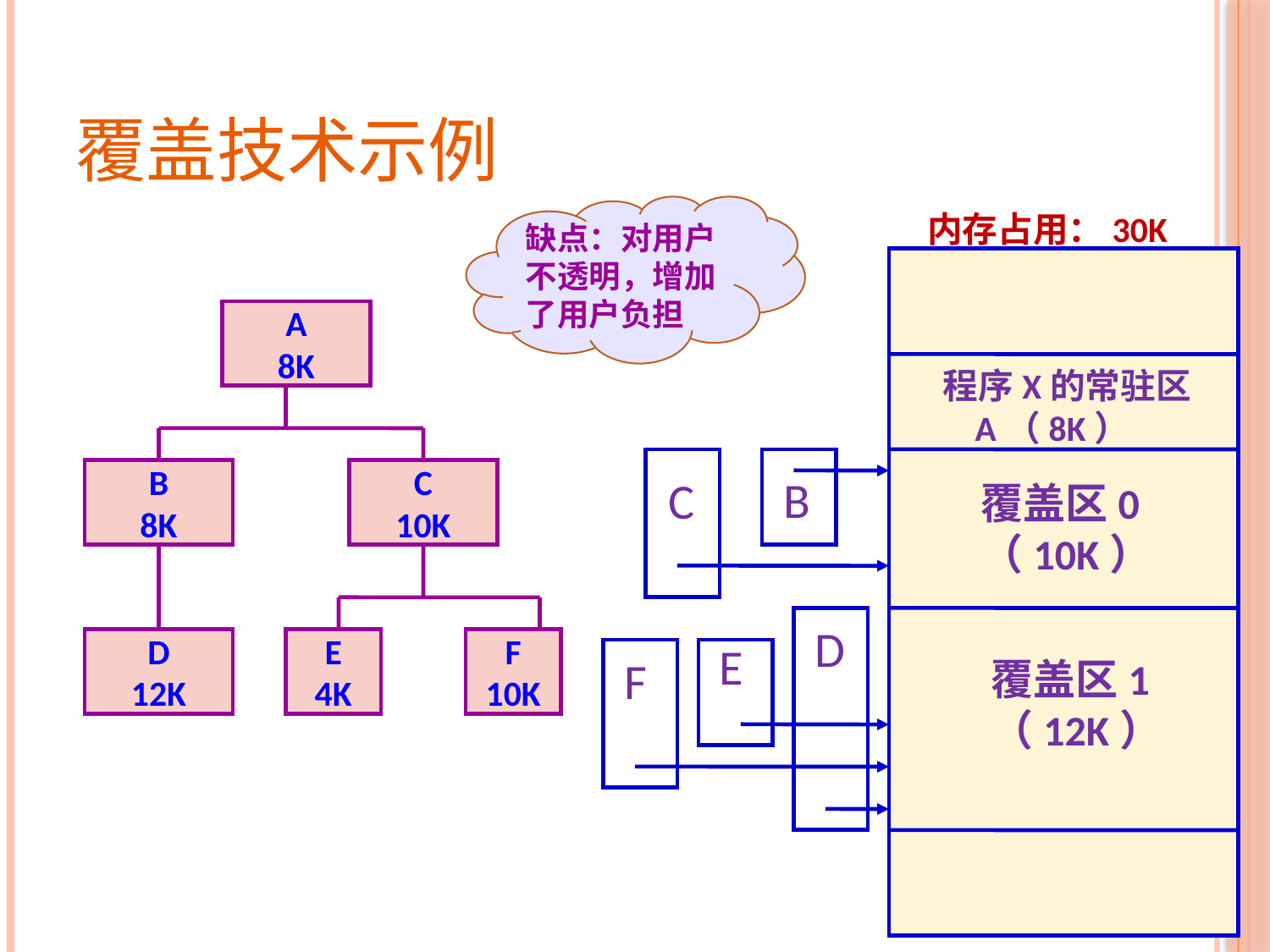

# 覆盖技术示例
缺点：对用户不透明，增加了用户负担
内存占用：30K

A
8K

程序X的常驻区
    A（8K）

B
8K
C
10K
 B
C

覆盖区0
（10K）

 D
D
12K
E
4K
F
10K
 E

 F
覆盖区1
（12K）